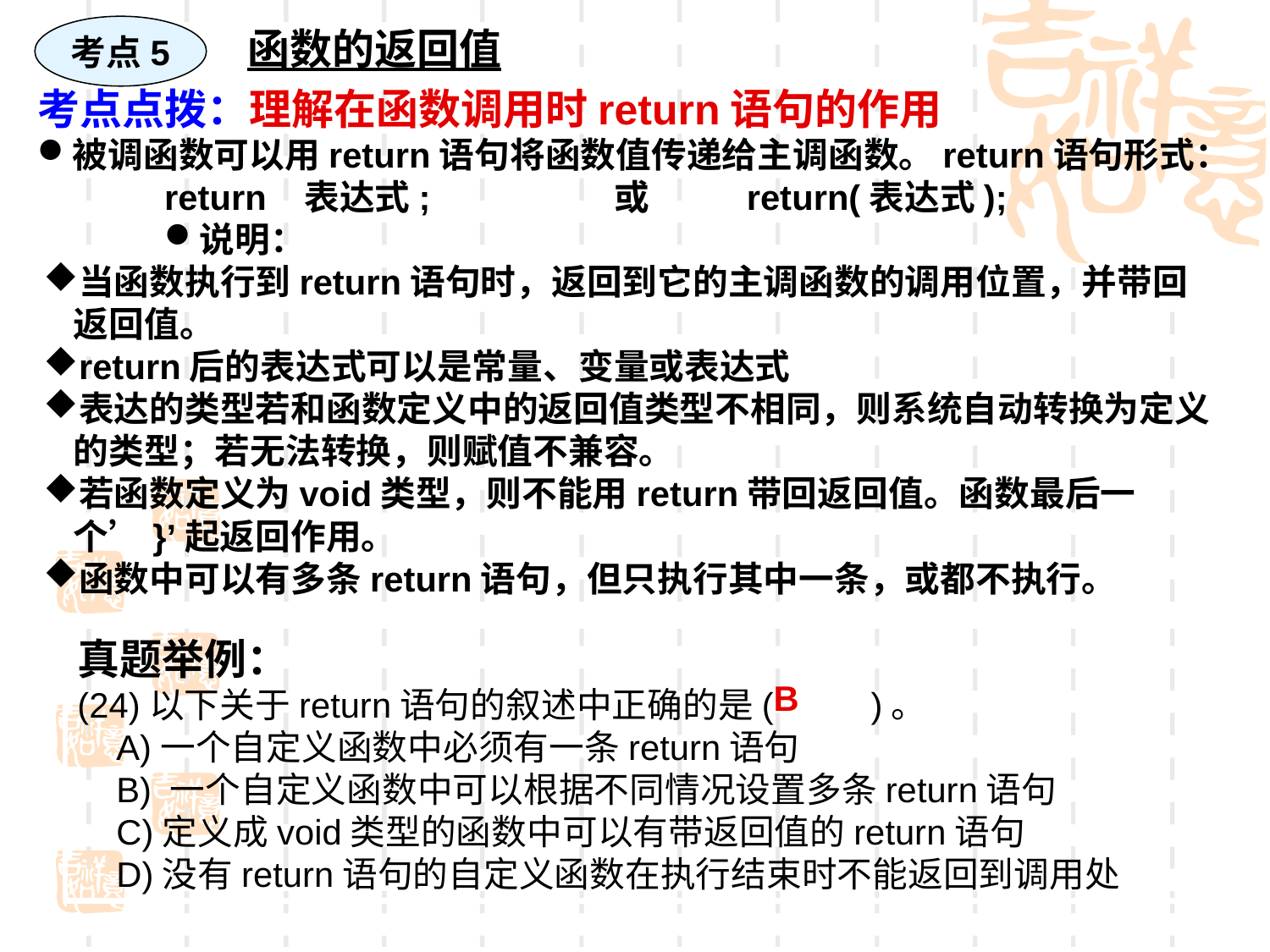

考点5
函数的返回值
考点点拨：理解在函数调用时return语句的作用
被调函数可以用return语句将函数值传递给主调函数。return语句形式：
return   表达式;                  或           return(表达式);
说明：
当函数执行到return语句时，返回到它的主调函数的调用位置，并带回返回值。
return后的表达式可以是常量、变量或表达式
表达的类型若和函数定义中的返回值类型不相同，则系统自动转换为定义的类型；若无法转换，则赋值不兼容。
若函数定义为void类型，则不能用return带回返回值。函数最后一个’}’起返回作用。
函数中可以有多条return语句，但只执行其中一条，或都不执行。
真题举例：
(24)以下关于return语句的叙述中正确的是(          )。
    A)一个自定义函数中必须有一条return语句
    B) 一个自定义函数中可以根据不同情况设置多条return语句
    C)定义成void类型的函数中可以有带返回值的return语句
    D)没有return语句的自定义函数在执行结束时不能返回到调用处
B